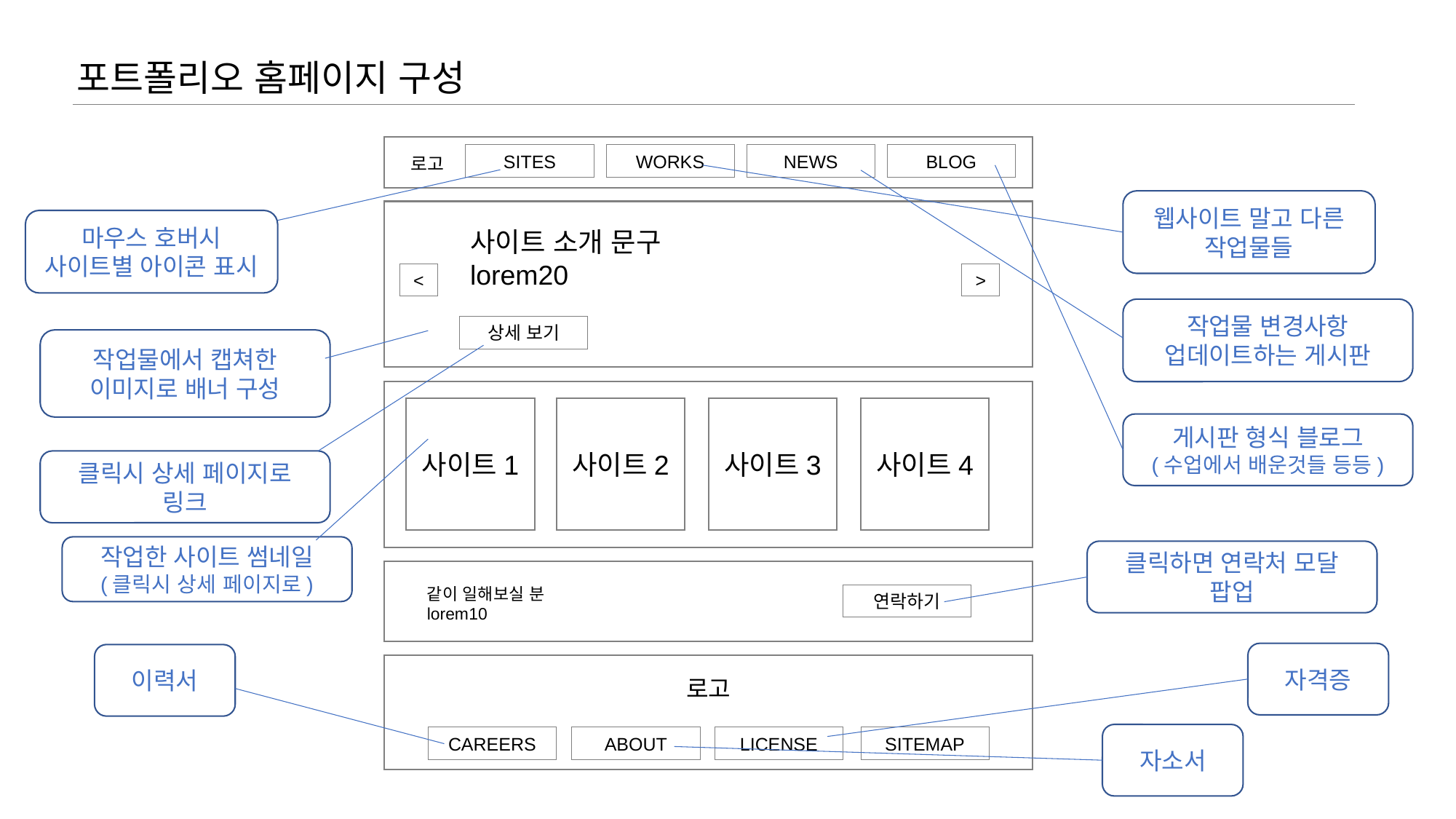

포트폴리오 홈페이지 구성

SITES
WORKS
NEWS
BLOG
로고
웹사이트 말고 다른 작업물들

마우스 호버시 사이트별 아이콘 표시
사이트 소개 문구
lorem20
<
>
작업물 변경사항
업데이트하는 게시판
상세 보기
작업물에서 캡쳐한 이미지로 배너 구성

사이트1
사이트2
사이트3
사이트4
게시판 형식 블로그
(수업에서 배운것들 등등)
클릭시 상세 페이지로 링크
작업한 사이트 썸네일
(클릭시 상세 페이지로)
클릭하면 연락처 모달 팝업

같이 일해보실 분
lorem10
연락하기
자격증
이력서

로고
자소서
CAREERS
ABOUT
LICENSE
SITEMAP